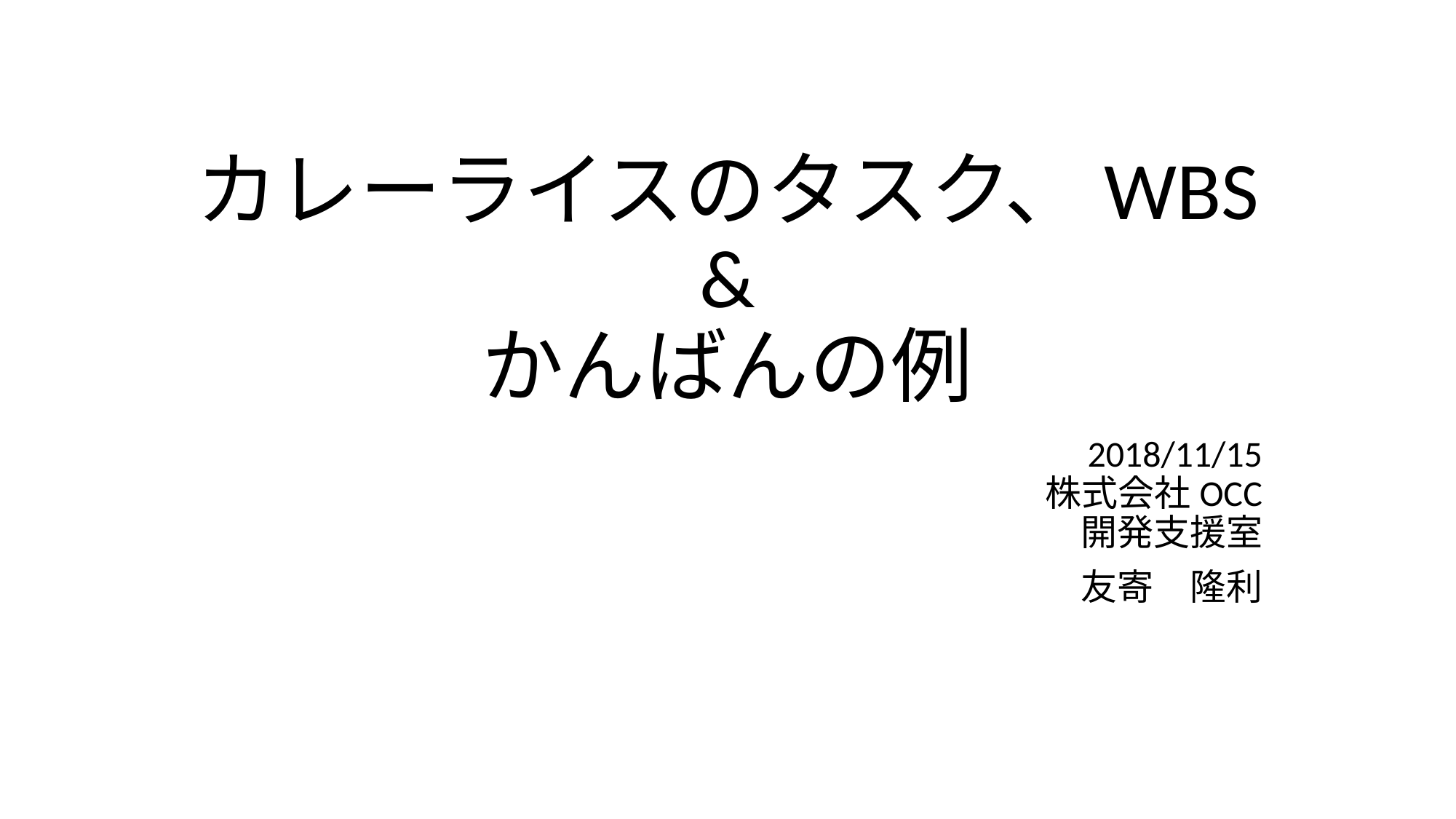

# カレーライスのタスク、WBS & かんばんの例
2018/11/15
株式会社OCC
開発支援室
友寄　隆利